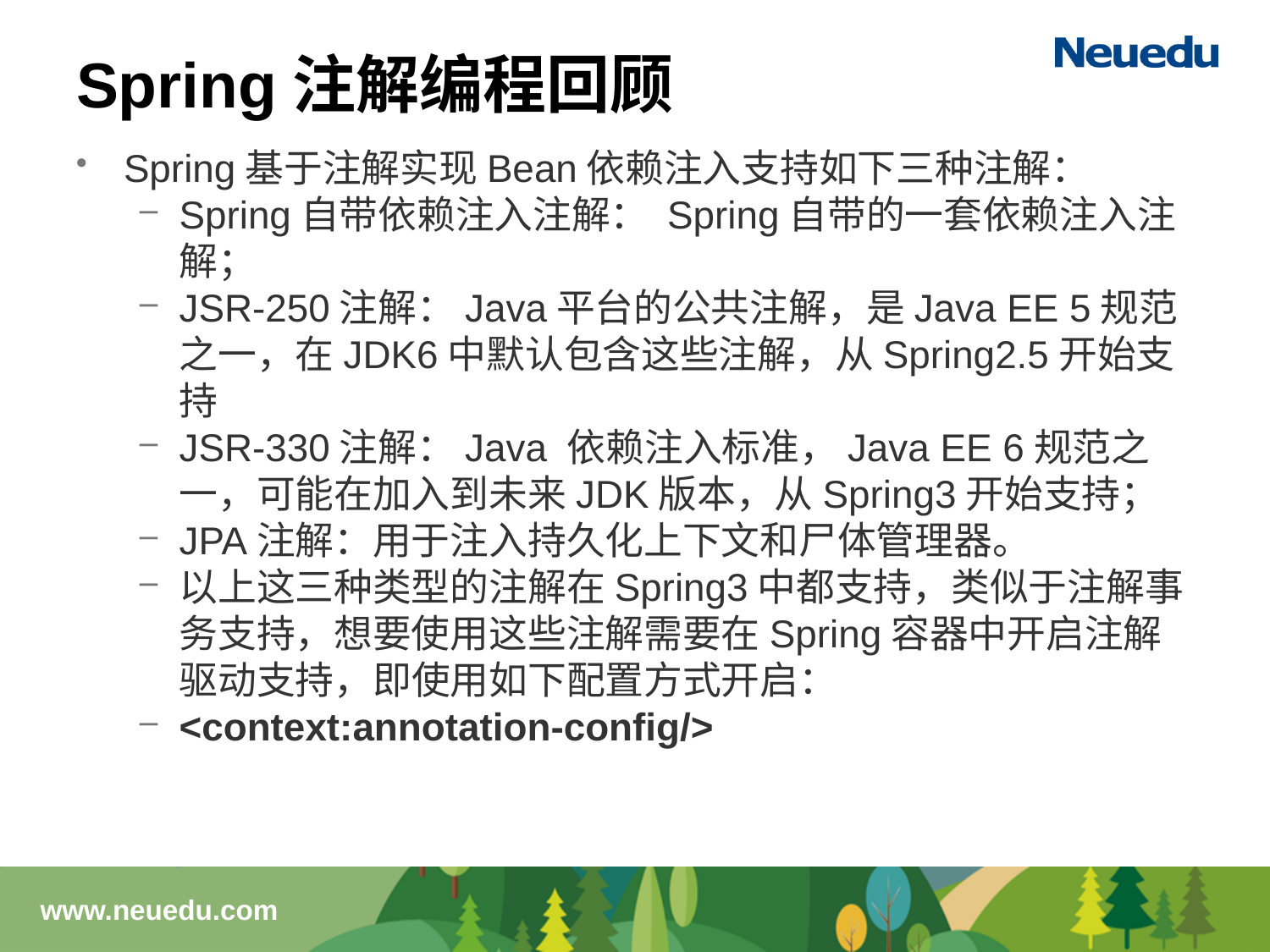

# Spring注解编程回顾
Spring基于注解实现Bean依赖注入支持如下三种注解：
Spring自带依赖注入注解： Spring自带的一套依赖注入注解；
JSR-250注解：Java平台的公共注解，是Java EE 5规范之一，在JDK6中默认包含这些注解，从Spring2.5开始支持
JSR-330注解：Java 依赖注入标准，Java EE 6规范之一，可能在加入到未来JDK版本，从Spring3开始支持；
JPA注解：用于注入持久化上下文和尸体管理器。
以上这三种类型的注解在Spring3中都支持，类似于注解事务支持，想要使用这些注解需要在Spring容器中开启注解驱动支持，即使用如下配置方式开启：
<context:annotation-config/>